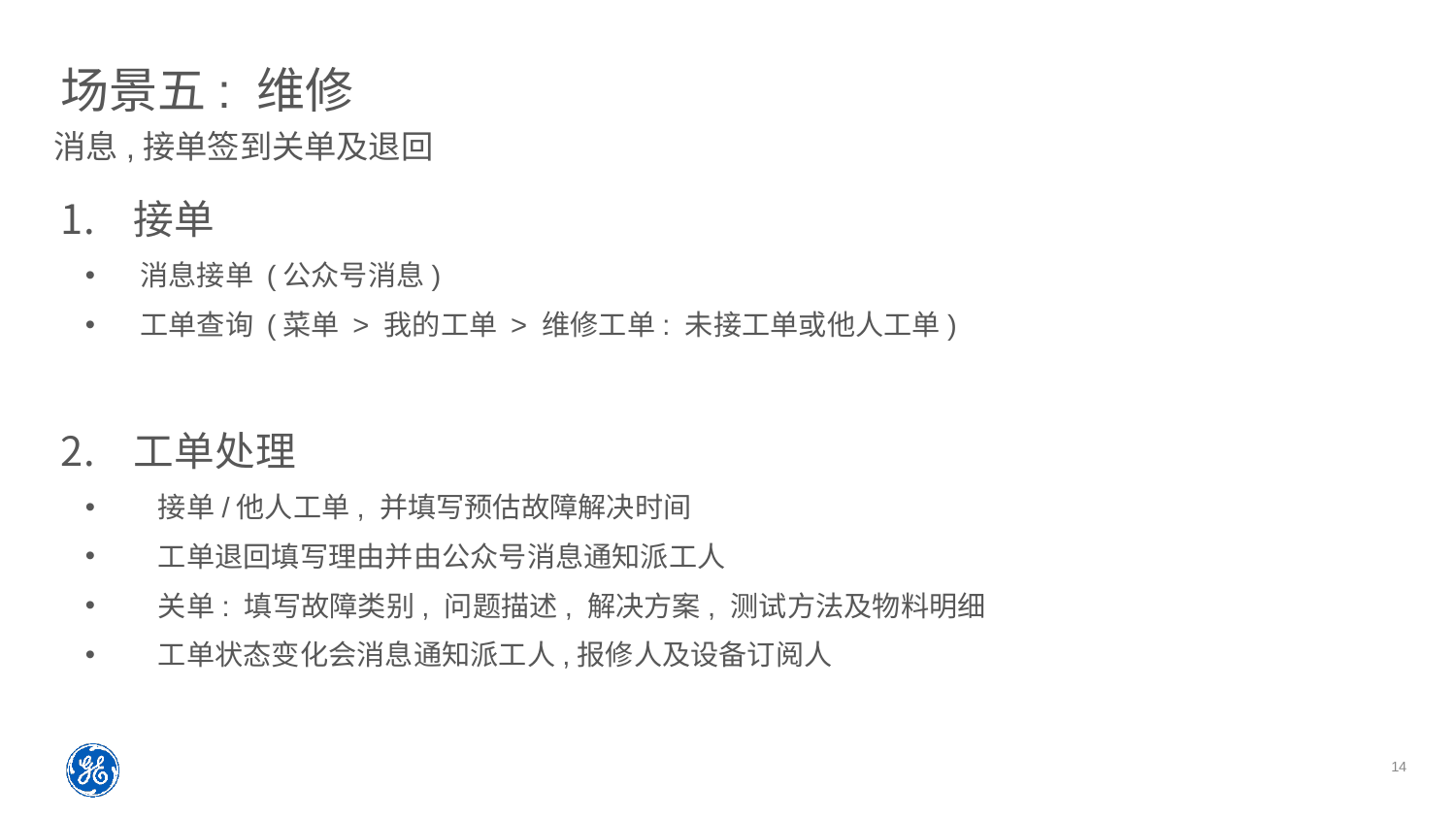

# 场景五: 维修
消息,接单签到关单及退回
接单
消息接单 (公众号消息)
工单查询 (菜单 > 我的工单 > 维修工单: 未接工单或他人工单)

工单处理
接单/他人工单, 并填写预估故障解决时间
工单退回填写理由并由公众号消息通知派工人
关单: 填写故障类别, 问题描述, 解决方案, 测试方法及物料明细
工单状态变化会消息通知派工人,报修人及设备订阅人

14